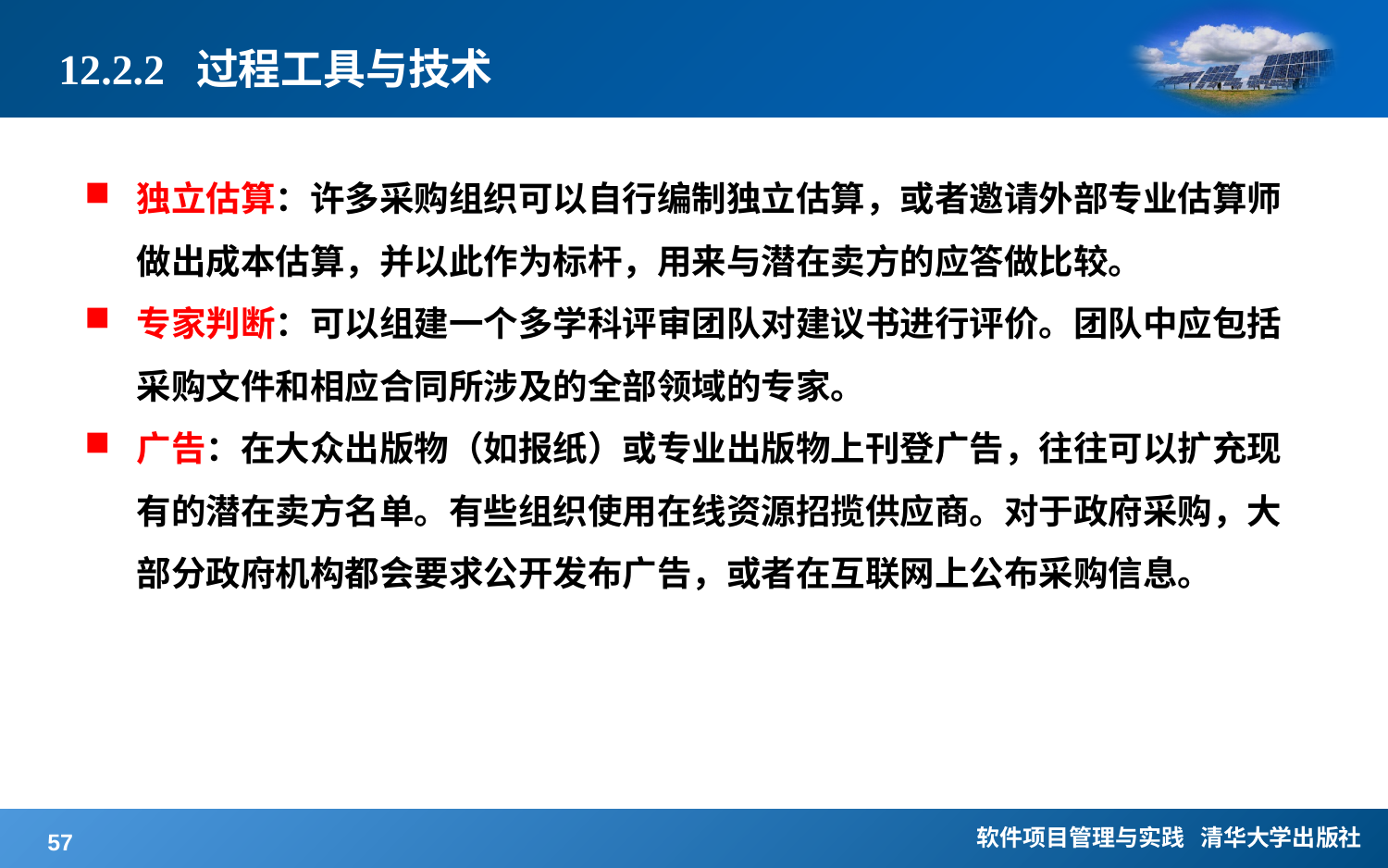

# 12.2.2  过程工具与技术
独立估算：许多采购组织可以自行编制独立估算，或者邀请外部专业估算师做出成本估算，并以此作为标杆，用来与潜在卖方的应答做比较。
专家判断：可以组建一个多学科评审团队对建议书进行评价。团队中应包括采购文件和相应合同所涉及的全部领域的专家。
广告：在大众出版物（如报纸）或专业出版物上刊登广告，往往可以扩充现有的潜在卖方名单。有些组织使用在线资源招揽供应商。对于政府采购，大部分政府机构都会要求公开发布广告，或者在互联网上公布采购信息。